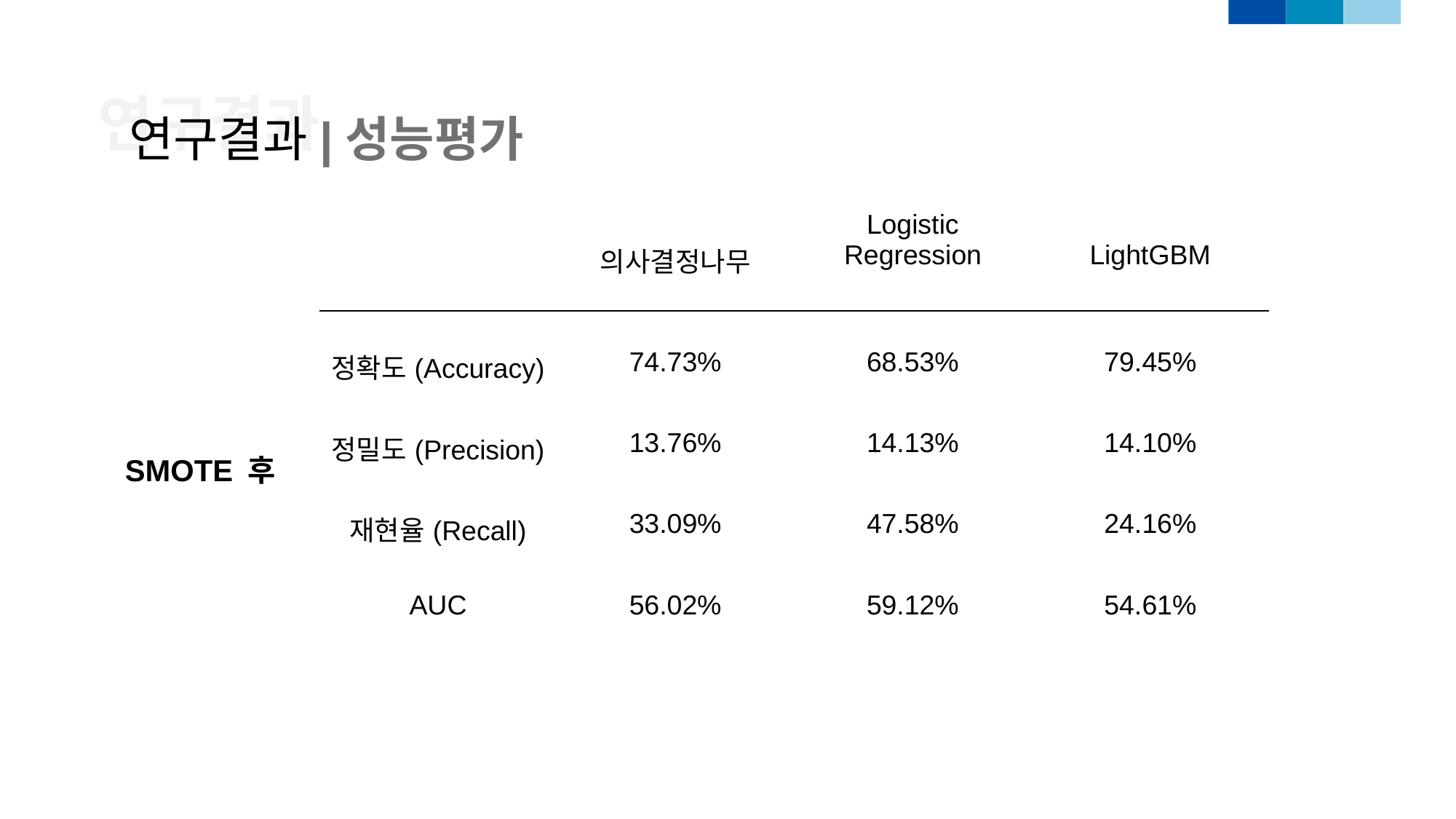

연구결과|성능평가
연구결과
| SMOTE 후 |  | 의사결정나무 | Logistic Regression | LightGBM |
| --- | --- | --- | --- | --- |
|  | 정확도(Accuracy) | 74.73% | 68.53% | 79.45% |
|  | 정밀도(Precision) | 13.76% | 14.13% | 14.10% |
|  | 재현율(Recall) | 33.09% | 47.58% | 24.16% |
|  | AUC | 56.02% | 59.12% | 54.61% |